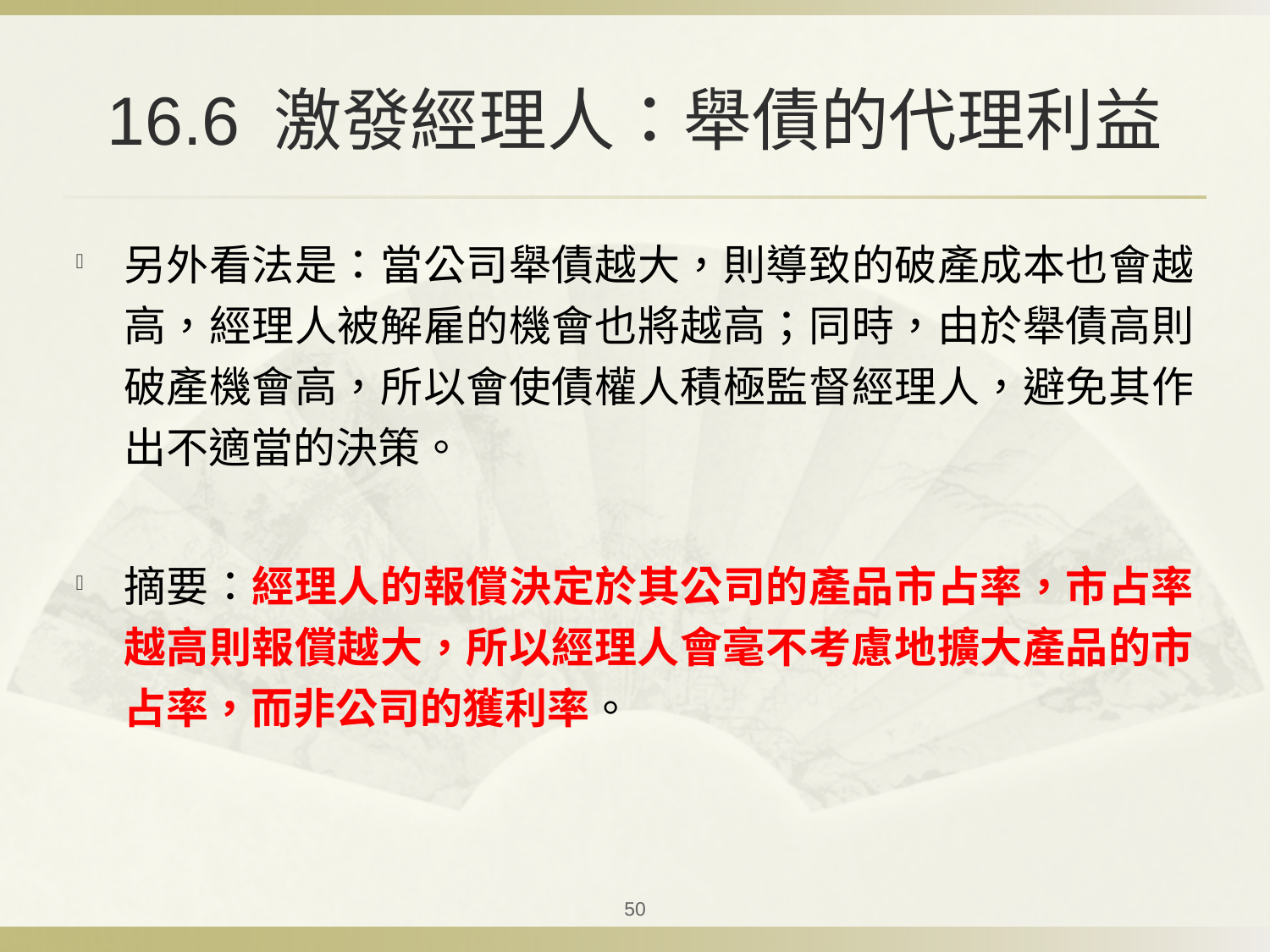

# 16.6 激發經理人：舉債的代理利益
另外看法是：當公司舉債越大，則導致的破產成本也會越高，經理人被解雇的機會也將越高；同時，由於舉債高則破產機會高，所以會使債權人積極監督經理人，避免其作出不適當的決策。

摘要：經理人的報償決定於其公司的產品市占率，市占率越高則報償越大，所以經理人會毫不考慮地擴大產品的市占率，而非公司的獲利率。

50